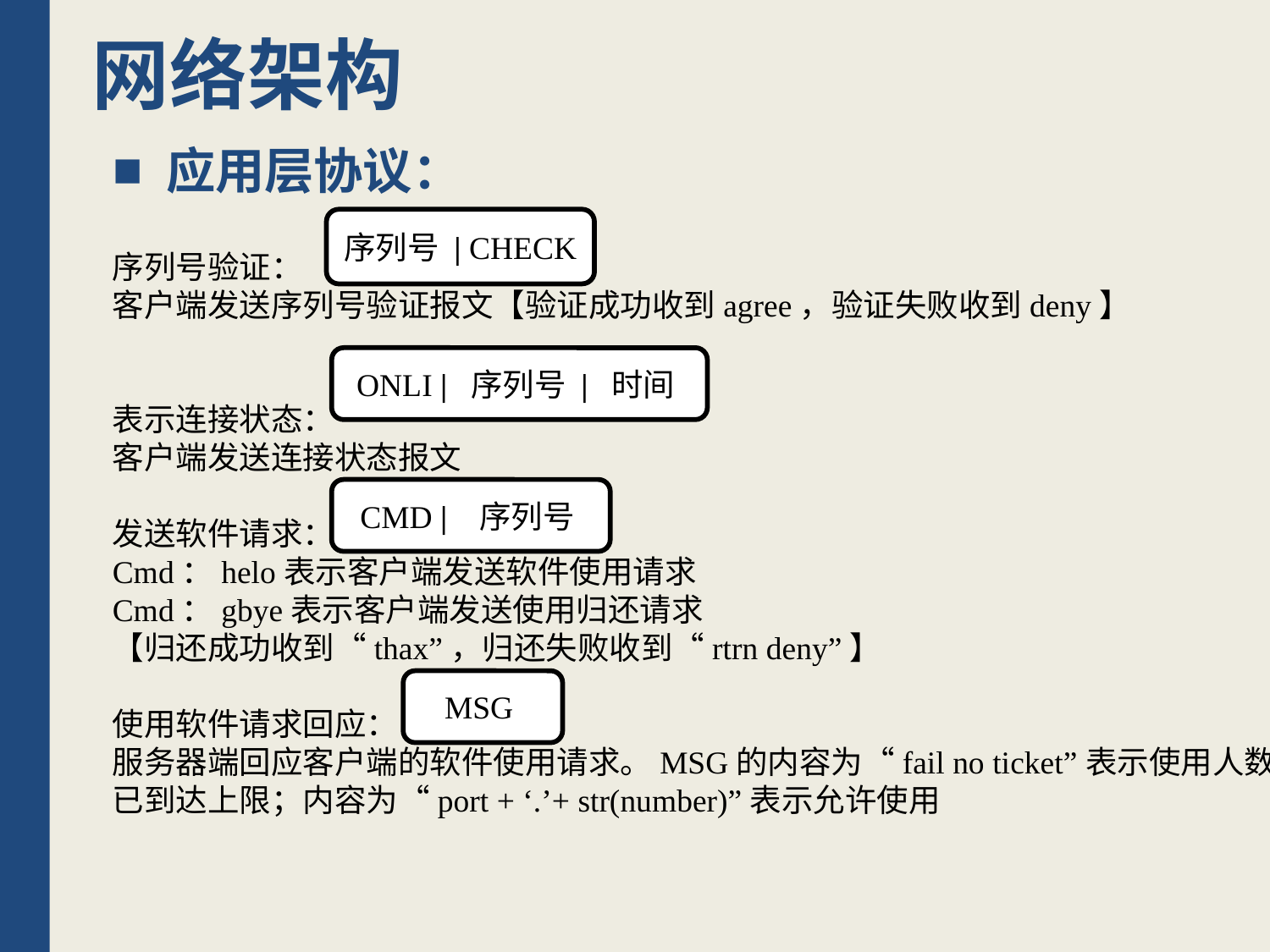

# 网络架构
应用层协议：

序列号验证：
客户端发送序列号验证报文【验证成功收到agree，验证失败收到deny】

表示连接状态：
客户端发送连接状态报文

发送软件请求：
Cmd：helo表示客户端发送软件使用请求
Cmd：gbye表示客户端发送使用归还请求
【归还成功收到“thax”，归还失败收到“rtrn deny”】

使用软件请求回应：
服务器端回应客户端的软件使用请求。MSG的内容为“fail no ticket”表示使用人数已到达上限；内容为“port + ‘.’+ str(number)”表示允许使用

序列号 | CHECK

ONLI |  序列号 |  时间
CMD |   序列号
MSG